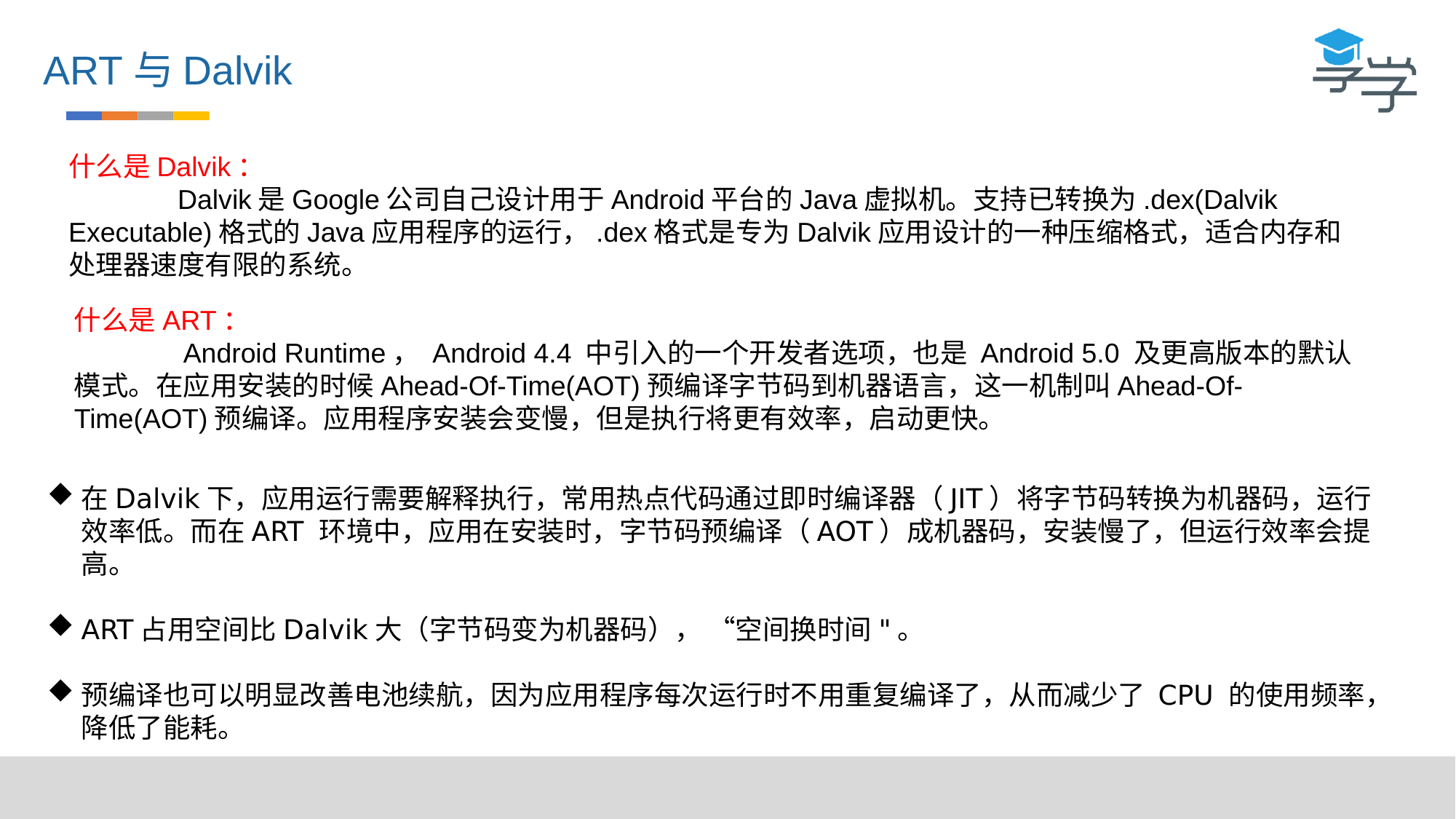

ART与Dalvik

什么是Dalvik：
	Dalvik是Google公司自己设计用于Android平台的Java虚拟机。支持已转换为.dex(Dalvik Executable)格式的Java应用程序的运行，.dex格式是专为Dalvik应用设计的一种压缩格式，适合内存和处理器速度有限的系统。

什么是ART：
	Android Runtime， Android 4.4 中引入的一个开发者选项，也是 Android 5.0 及更高版本的默认模式。在应用安装的时候Ahead-Of-Time(AOT)预编译字节码到机器语言，这一机制叫Ahead-Of-Time(AOT)预编译。应用程序安装会变慢，但是执行将更有效率，启动更快。
在Dalvik下，应用运行需要解释执行，常用热点代码通过即时编译器（JIT）将字节码转换为机器码，运行效率低。而在ART 环境中，应用在安装时，字节码预编译（AOT）成机器码，安装慢了，但运行效率会提高。

ART占用空间比Dalvik大（字节码变为机器码）， “空间换时间"。

预编译也可以明显改善电池续航，因为应用程序每次运行时不用重复编译了，从而减少了 CPU 的使用频率，降低了能耗。